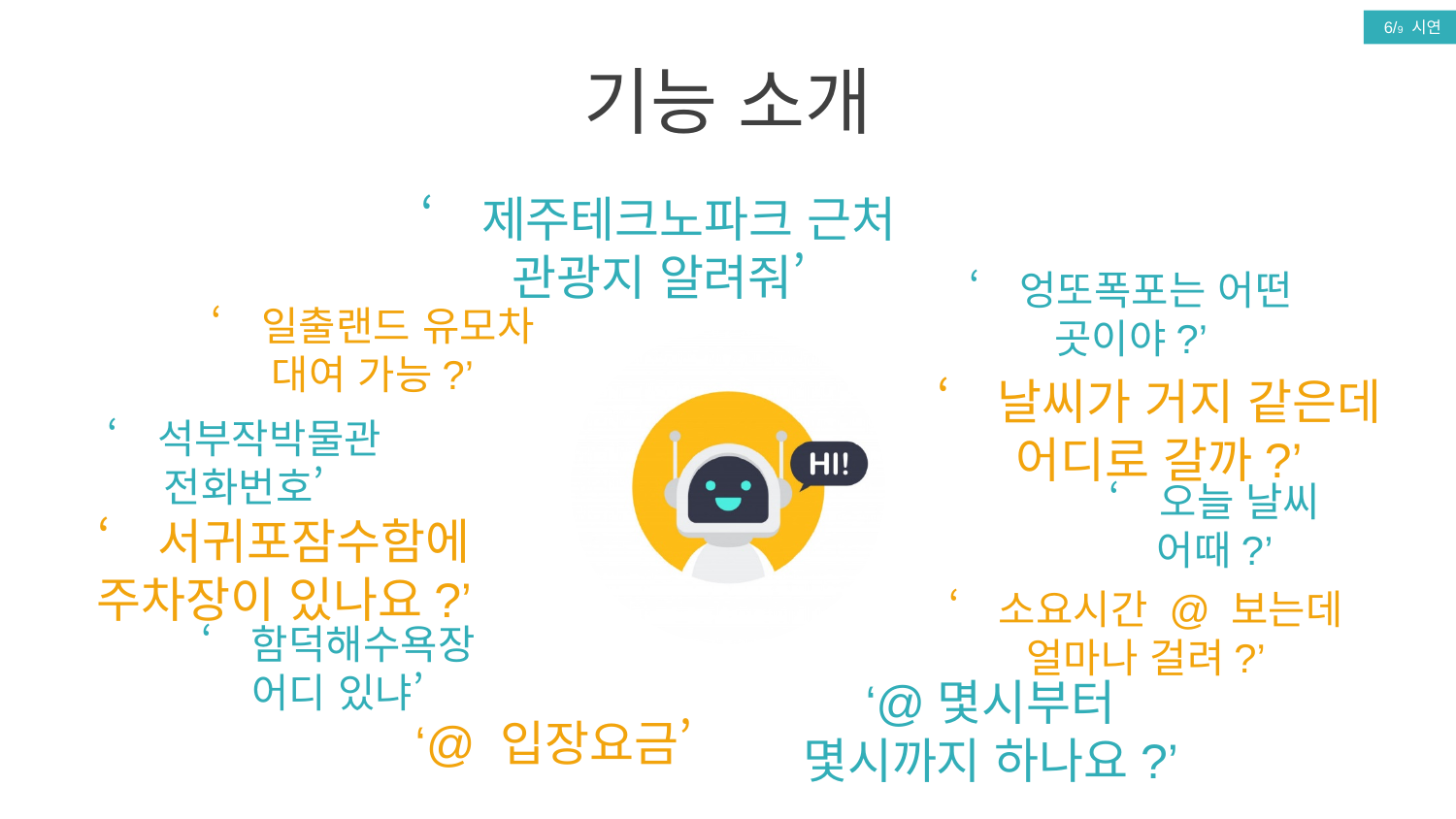

6/9 시연
기능 소개
‘제주테크노파크 근처 관광지 알려줘’
‘엉또폭포는 어떤 곳이야?’
‘일출랜드 유모차 대여 가능?’

‘날씨가 거지 같은데 어디로 갈까?’
‘석부작박물관 전화번호’
‘오늘 날씨 어때?’
‘서귀포잠수함에 주차장이 있나요?’
‘소요시간 @ 보는데 얼마나 걸려?’
‘함덕해수욕장 어디 있냐’
‘@몇시부터 몇시까지 하나요?’
‘@ 입장요금’